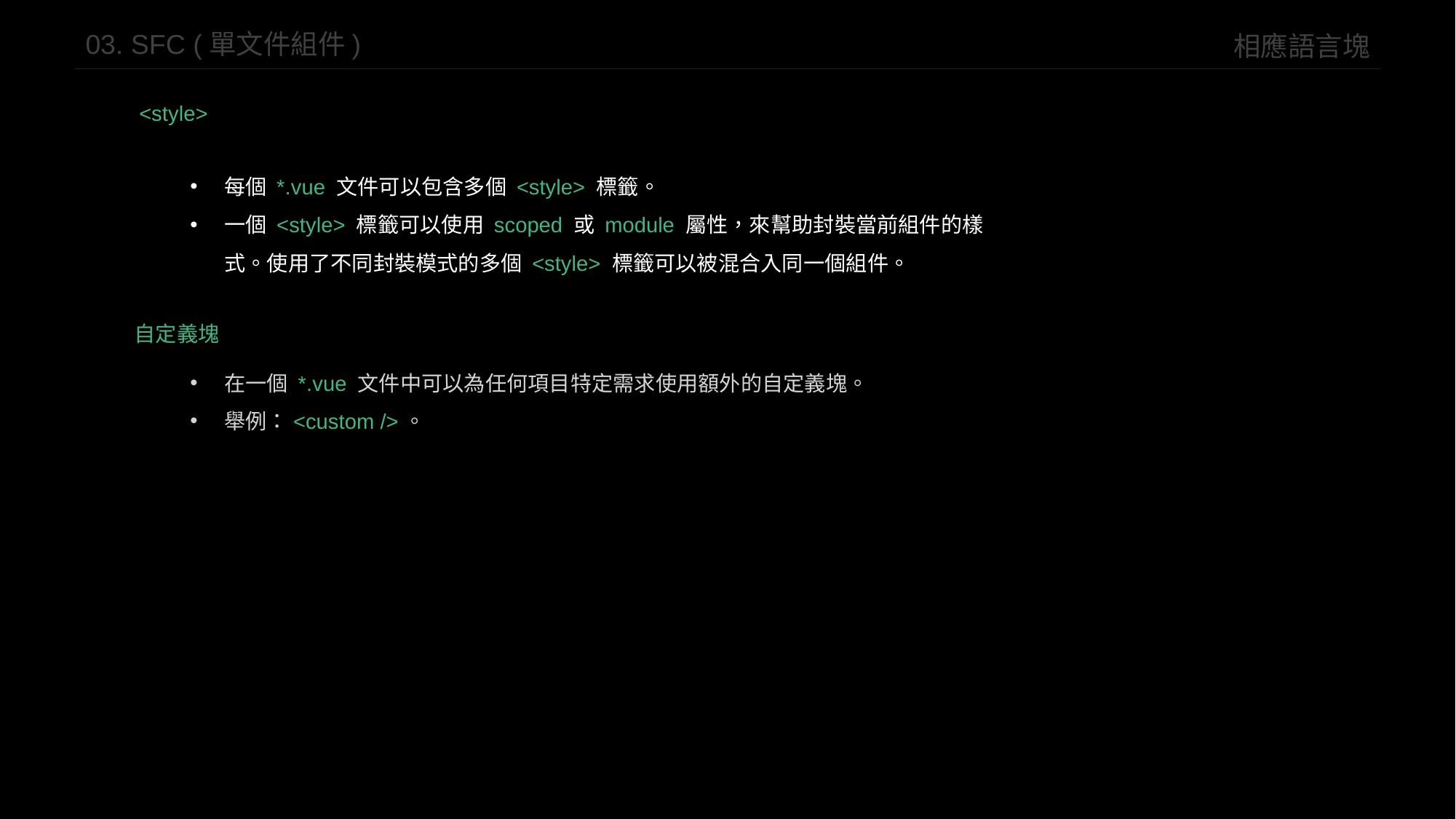

相應語言塊
03. SFC (單文件組件)
<style>
每個 *.vue 文件可以包含多個 <style> 標籤。
一個 <style> 標籤可以使用 scoped 或 module 屬性，來幫助封裝當前組件的樣式。使用了不同封裝模式的多個 <style> 標籤可以被混合入同一個組件。
自定義塊
在一個 *.vue 文件中可以為任何項目特定需求使用額外的自定義塊。
舉例：<custom />。